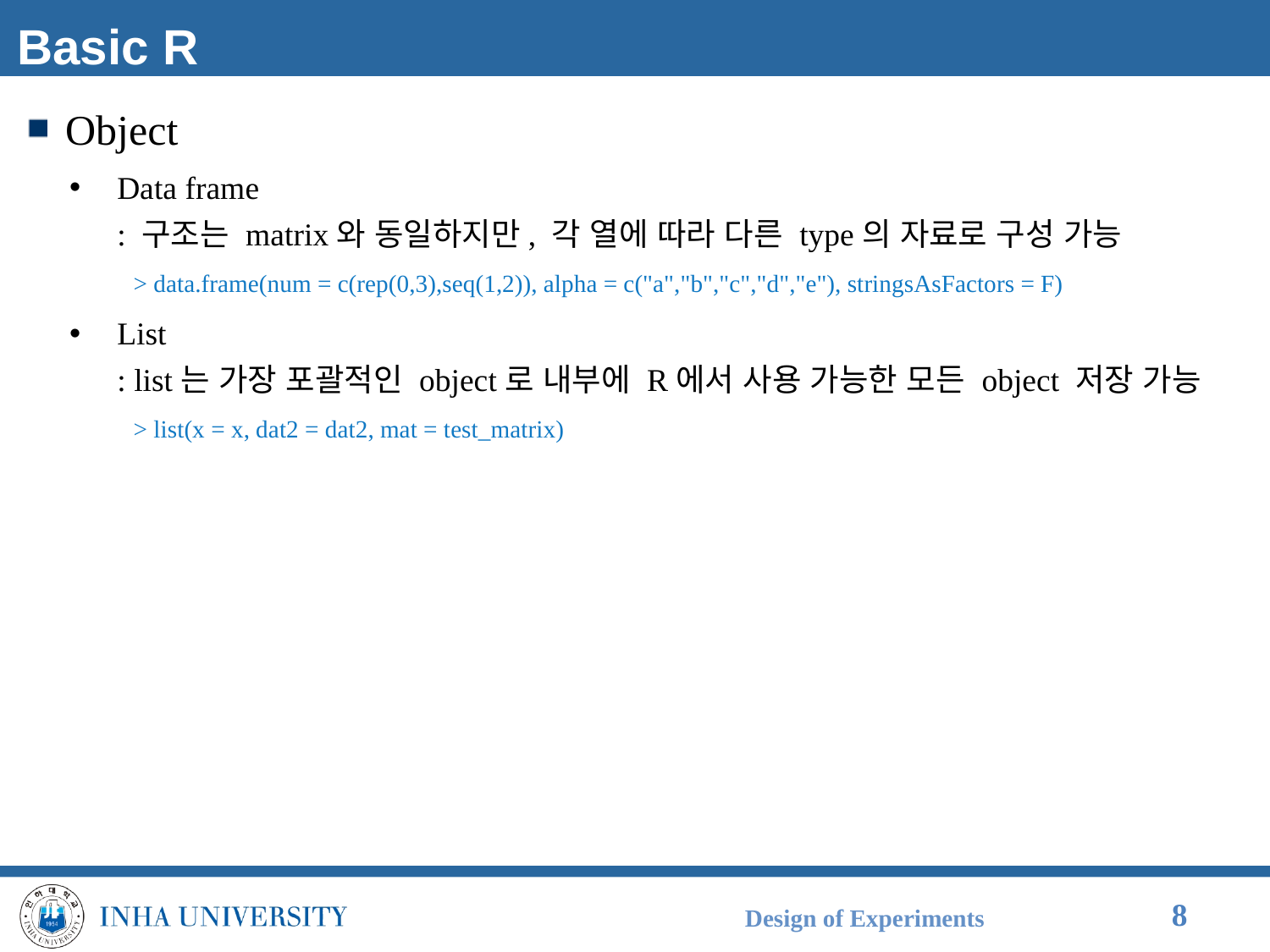

# Basic R
Object
Data frame
: 구조는 matrix와 동일하지만, 각 열에 따라 다른 type의 자료로 구성 가능
 > data.frame(num = c(rep(0,3),seq(1,2)), alpha = c("a","b","c","d","e"), stringsAsFactors = F)
List
: list는 가장 포괄적인 object로 내부에 R에서 사용 가능한 모든 object 저장 가능
 > list(x = x, dat2 = dat2, mat = test_matrix)
Design of Experiments